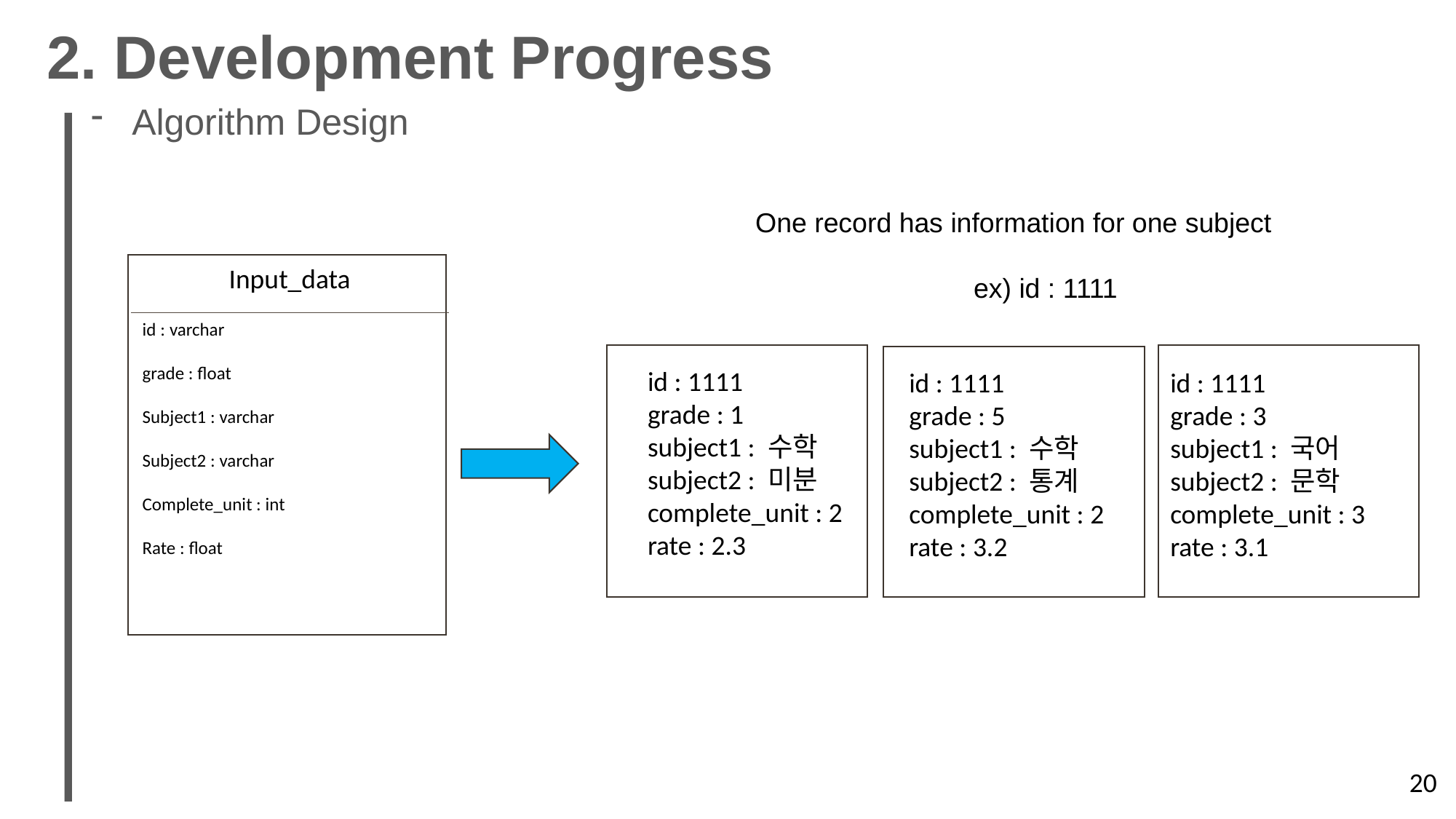

2. Development Progress
Algorithm Design

One record has information for one subject

		ex) id : 1111

Input_data
id : varchar

grade : float

Subject1 : varchar

Subject2 : varchar

Complete_unit : int

Rate : float

id : 1111
grade : 1
subject1 : 수학
subject2 : 미분
complete_unit : 2
rate : 2.3
id : 1111
grade : 3
subject1 : 국어
subject2 : 문학
complete_unit : 3
rate : 3.1
id : 1111
grade : 5
subject1 : 수학
subject2 : 통계
complete_unit : 2
rate : 3.2

20